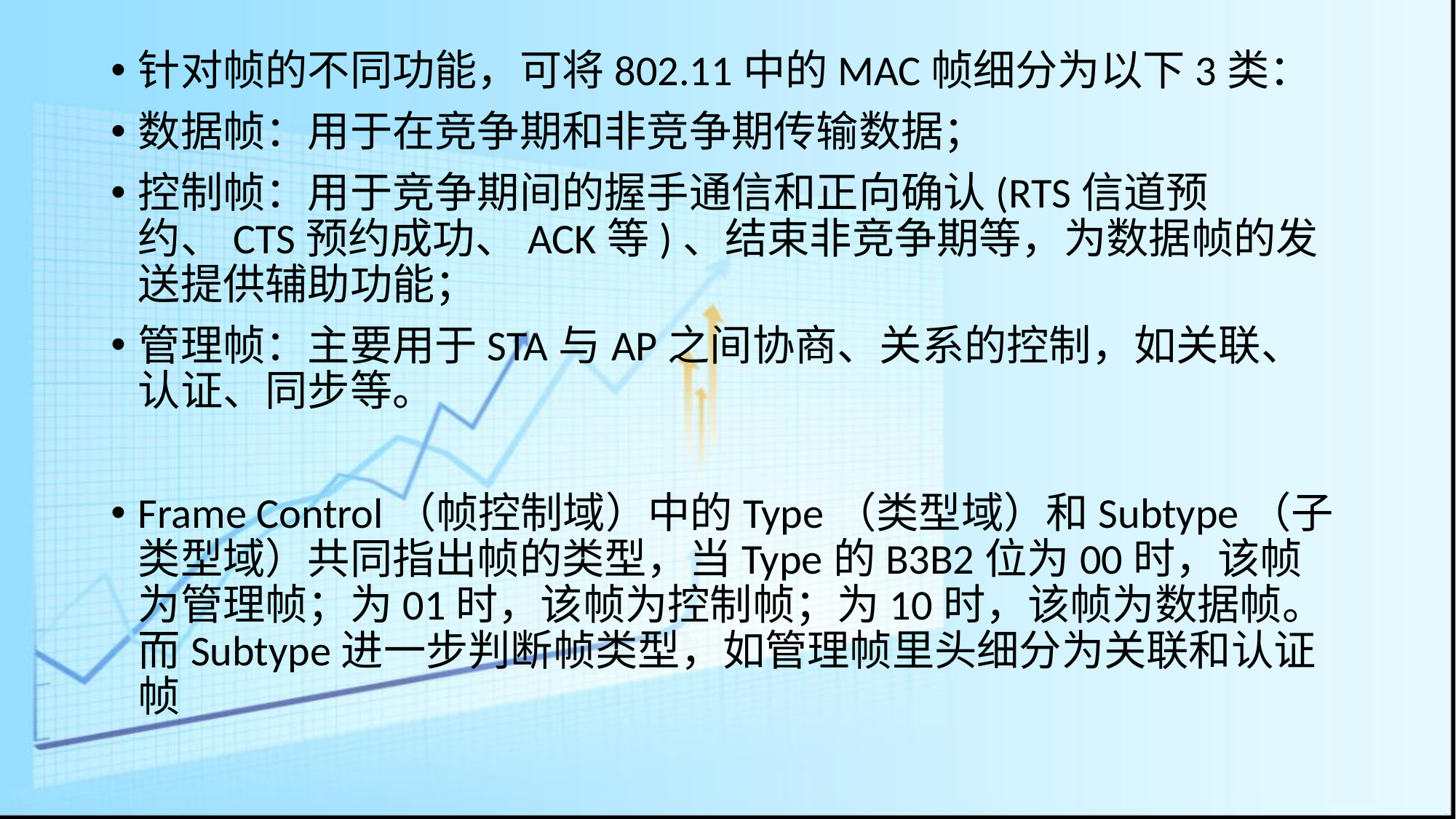

# 针对帧的不同功能，可将802.11中的MAC帧细分为以下3类：
数据帧：用于在竞争期和非竞争期传输数据；
控制帧：用于竞争期间的握手通信和正向确认(RTS信道预约、CTS预约成功、ACK等)、结束非竞争期等，为数据帧的发送提供辅助功能；
管理帧：主要用于STA与AP之间协商、关系的控制，如关联、认证、同步等。

Frame Control（帧控制域）中的Type（类型域）和Subtype（子类型域）共同指出帧的类型，当Type的B3B2位为00时，该帧为管理帧；为01时，该帧为控制帧；为10时，该帧为数据帧。而Subtype进一步判断帧类型，如管理帧里头细分为关联和认证帧